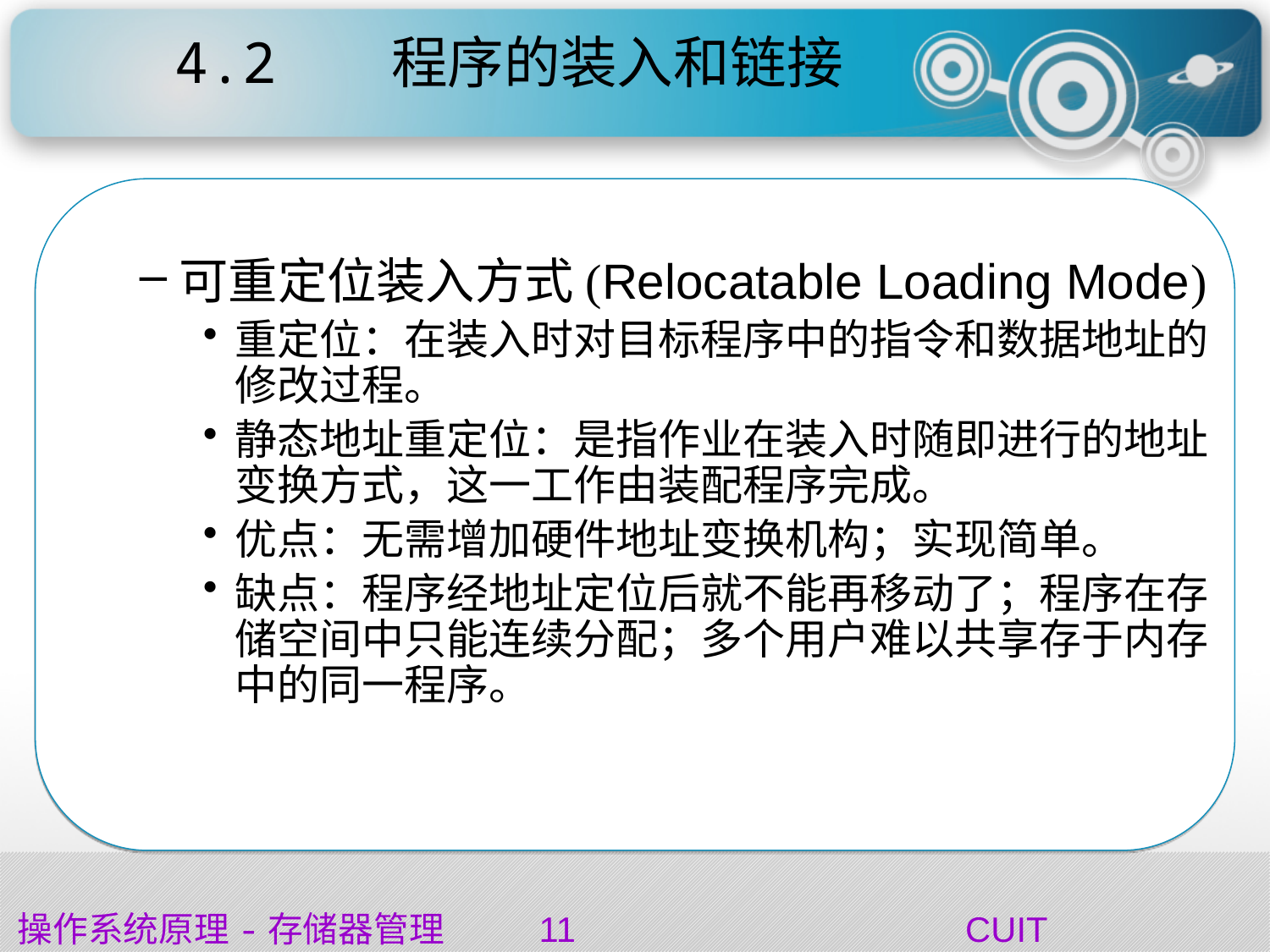

# 4.2   程序的装入和链接

可重定位装入方式(Relocatable Loading Mode)
重定位：在装入时对目标程序中的指令和数据地址的修改过程。
静态地址重定位：是指作业在装入时随即进行的地址变换方式，这一工作由装配程序完成。
优点：无需增加硬件地址变换机构；实现简单。
缺点：程序经地址定位后就不能再移动了；程序在存储空间中只能连续分配；多个用户难以共享存于内存中的同一程序。